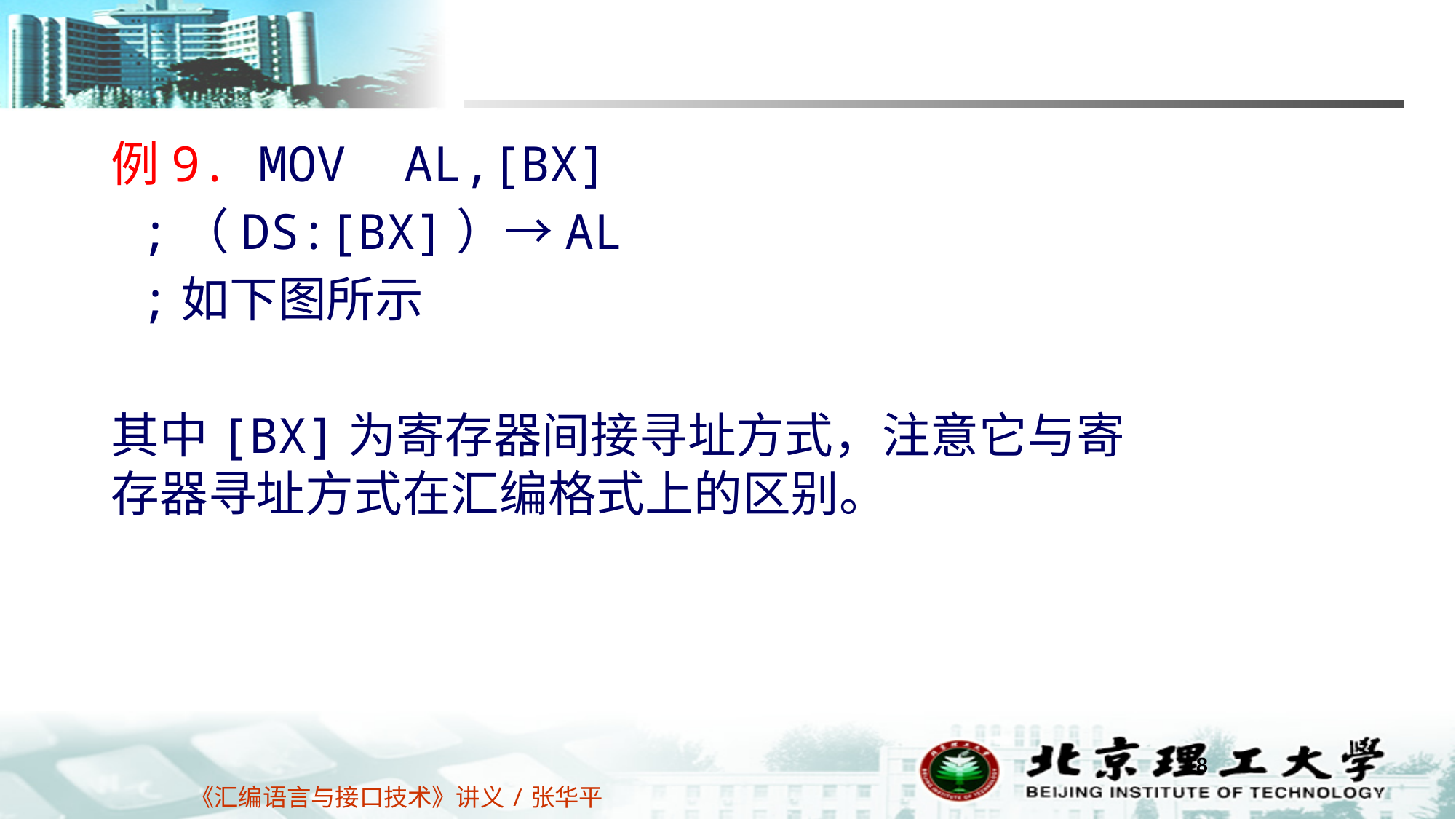

例9. MOV  AL,[BX]
 ;（DS:[BX]）→AL
 ;如下图所示

其中[BX]为寄存器间接寻址方式，注意它与寄存器寻址方式在汇编格式上的区别。
18